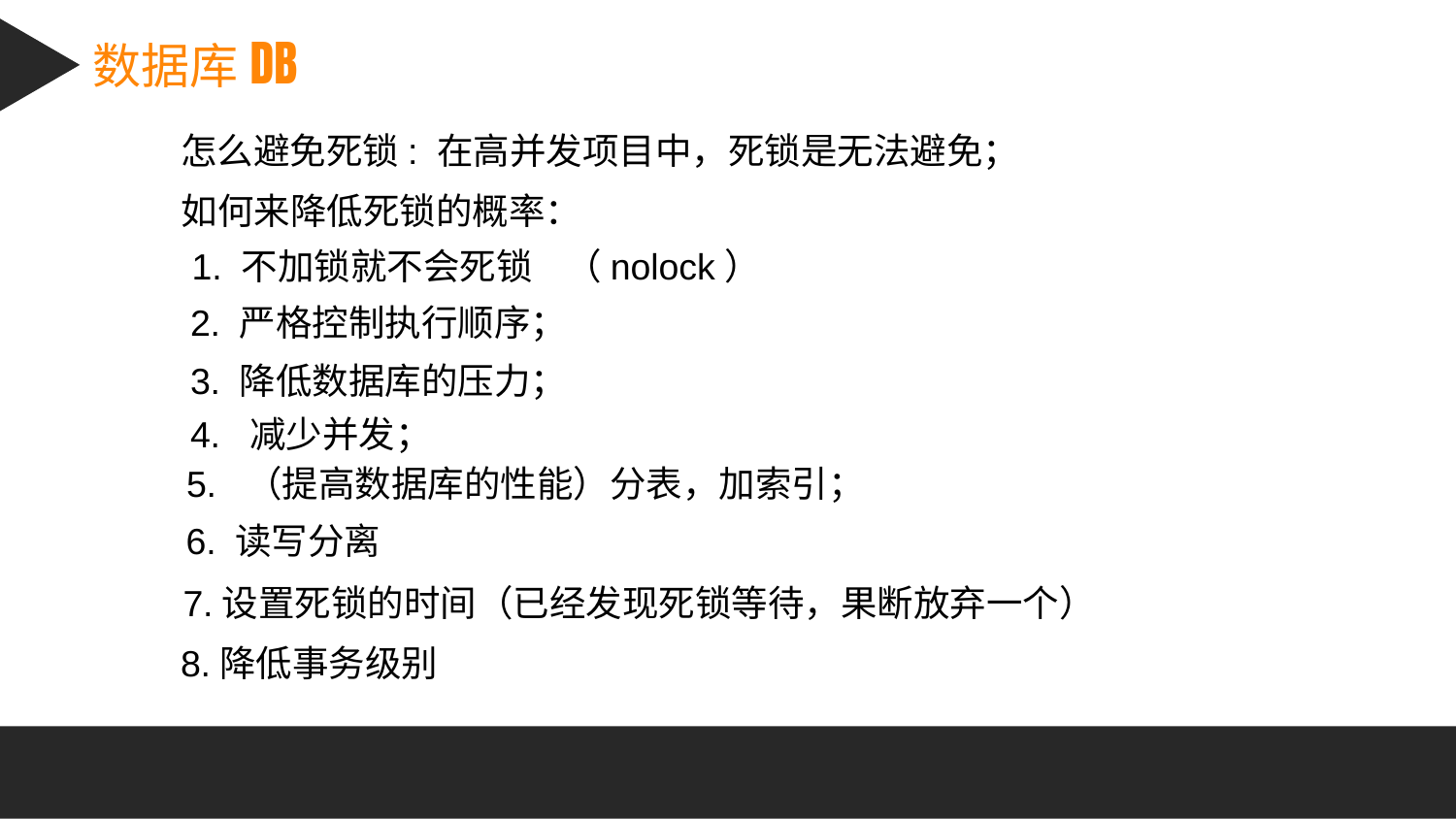

数据库DB
怎么避免死锁: 在高并发项目中，死锁是无法避免；
如何来降低死锁的概率：
1. 不加锁就不会死锁    （nolock）
2. 严格控制执行顺序；
3. 降低数据库的压力；
4.  减少并发；
5.  （提高数据库的性能）分表，加索引；
6. 读写分离
7.设置死锁的时间（已经发现死锁等待，果断放弃一个）
8.降低事务级别